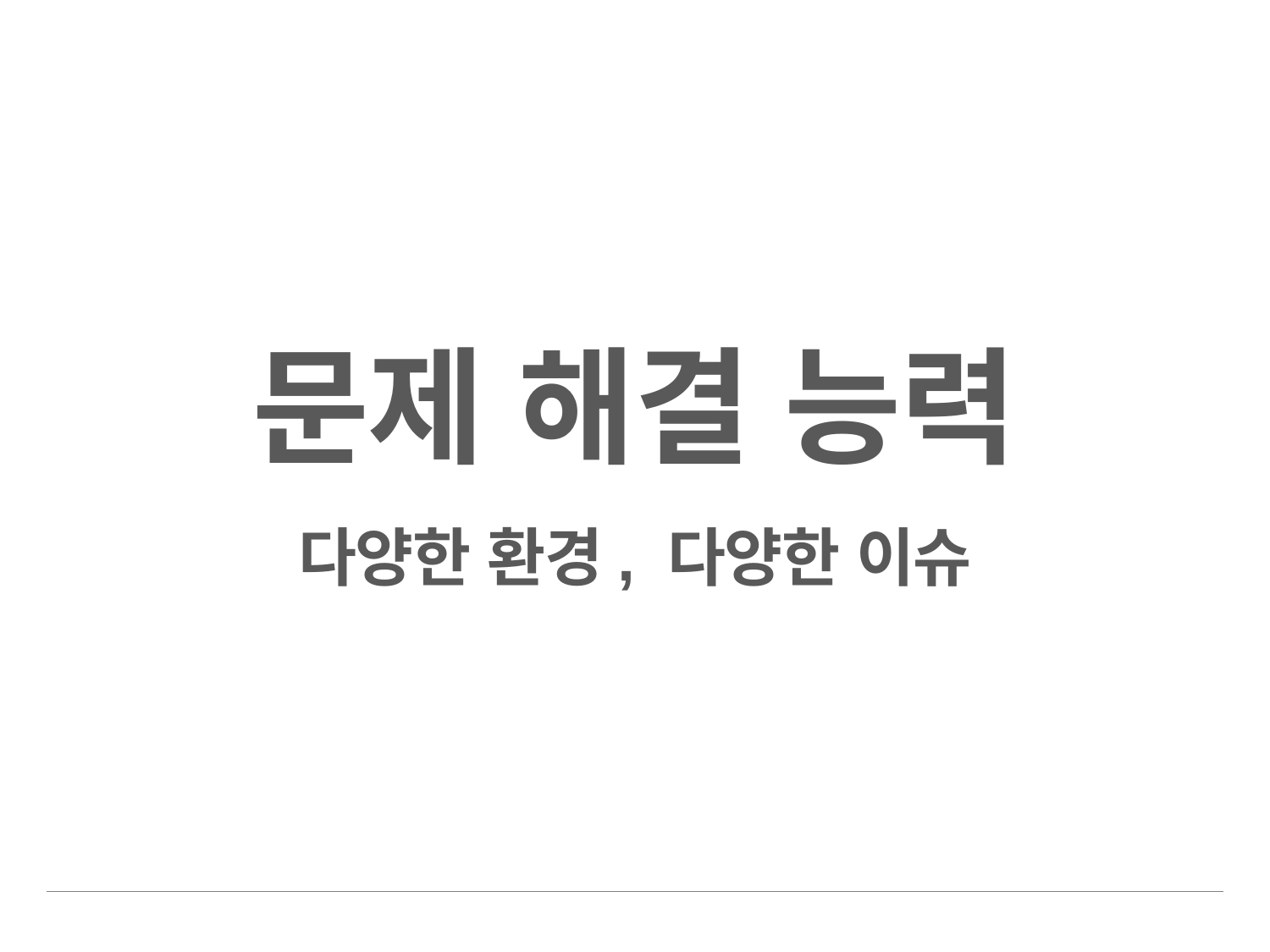

# 문제 해결 능력 다양한 환경, 다양한 이슈